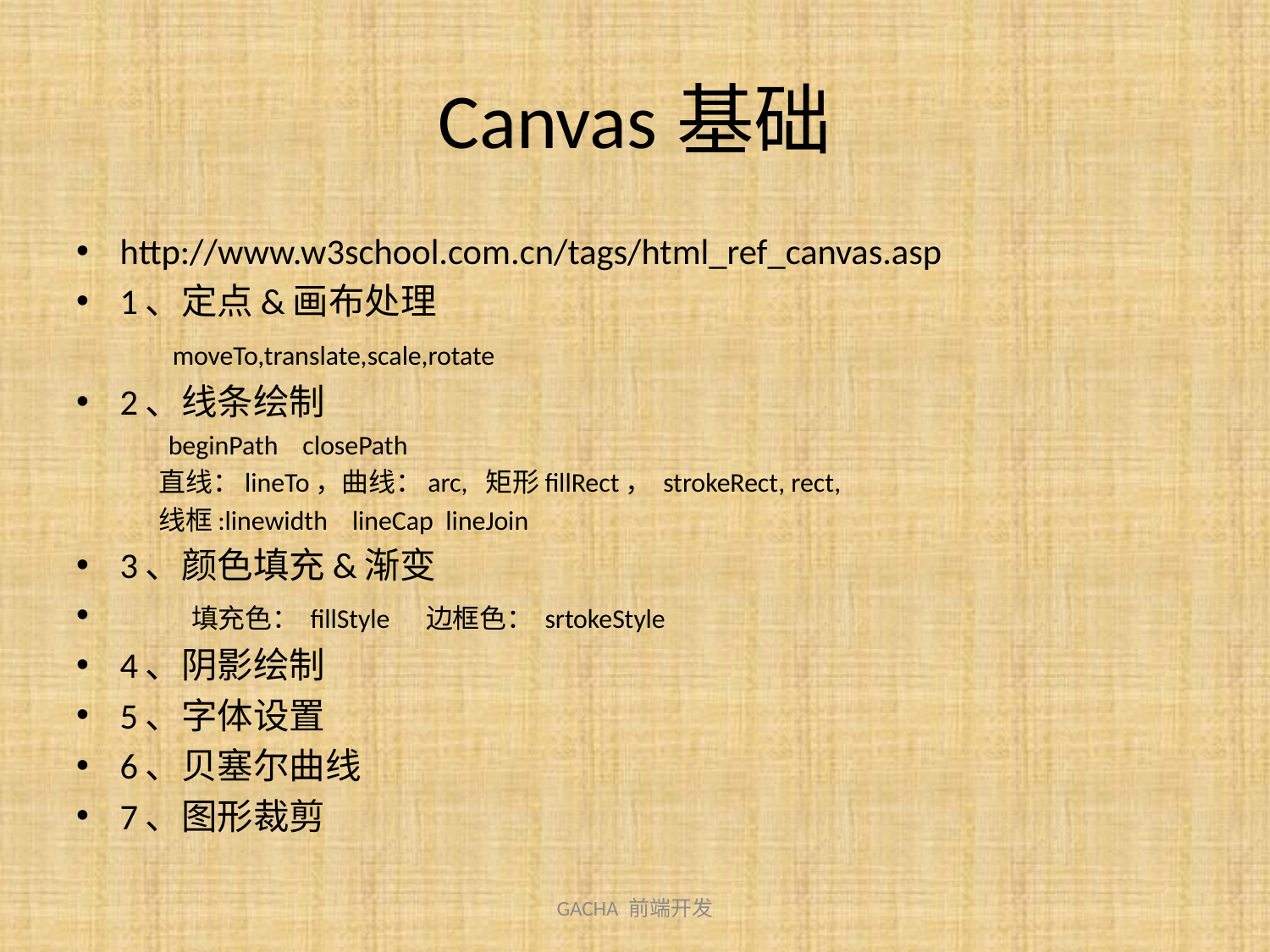

# Canvas基础
http://www.w3school.com.cn/tags/html_ref_canvas.asp
1、定点&画布处理
            moveTo,translate,scale,rotate
2、线条绘制
               beginPath    closePath
             直线：lineTo，曲线：arc,  矩形fillRect， strokeRect, rect,
             线框:linewidth    lineCap  lineJoin
3、颜色填充&渐变
        填充色： fillStyle     边框色： srtokeStyle
4、阴影绘制
5、字体设置
6、贝塞尔曲线
7、图形裁剪
GACHA 前端开发